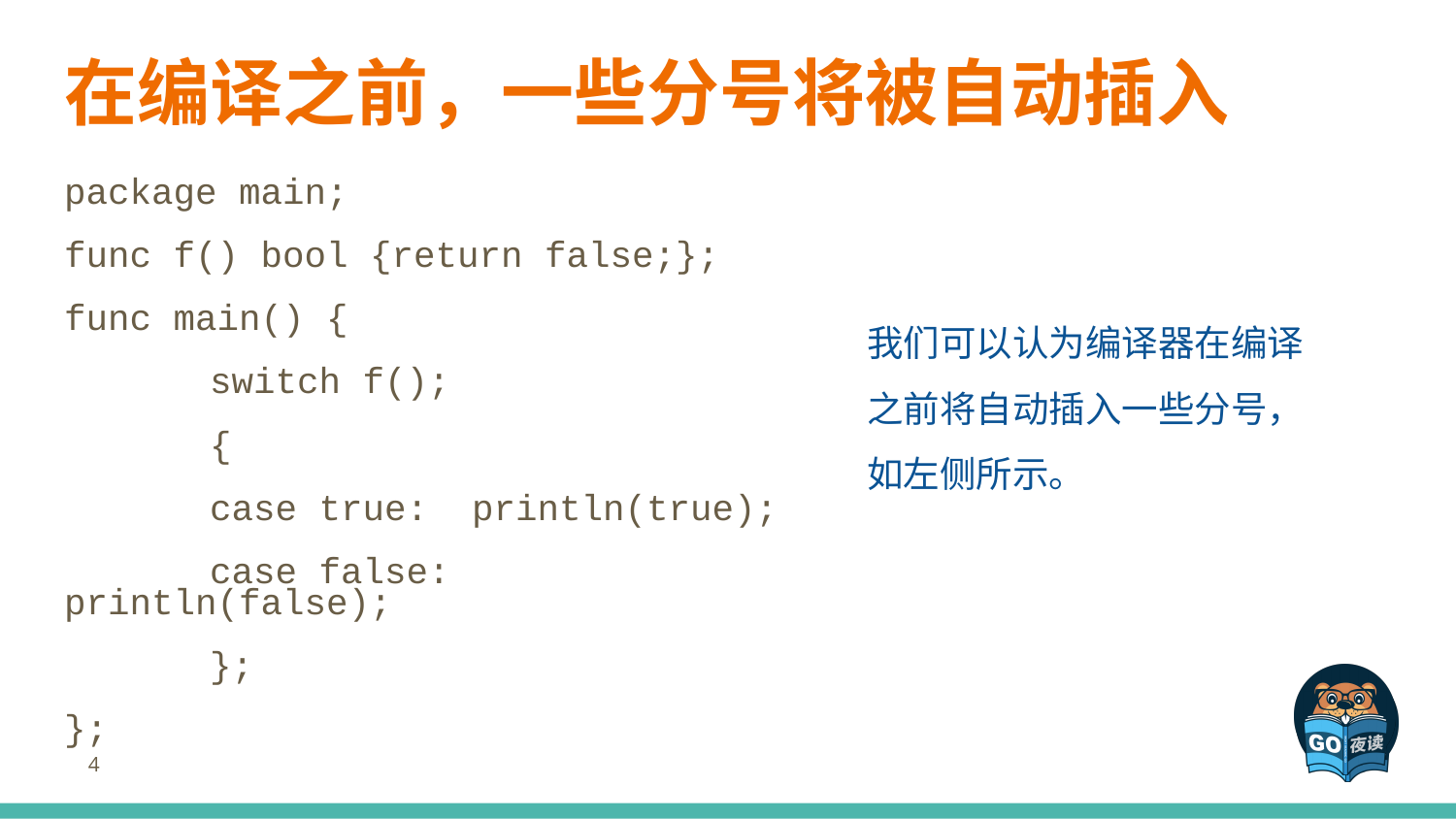

# 在编译之前，一些分号将被自动插入
package main;
func f() bool {return false;};
func main() {
	switch f();
	{
	case true:  println(true);
	case false: println(false);
	};
};
我们可以认为编译器在编译之前将自动插入一些分号，如左侧所示。
4